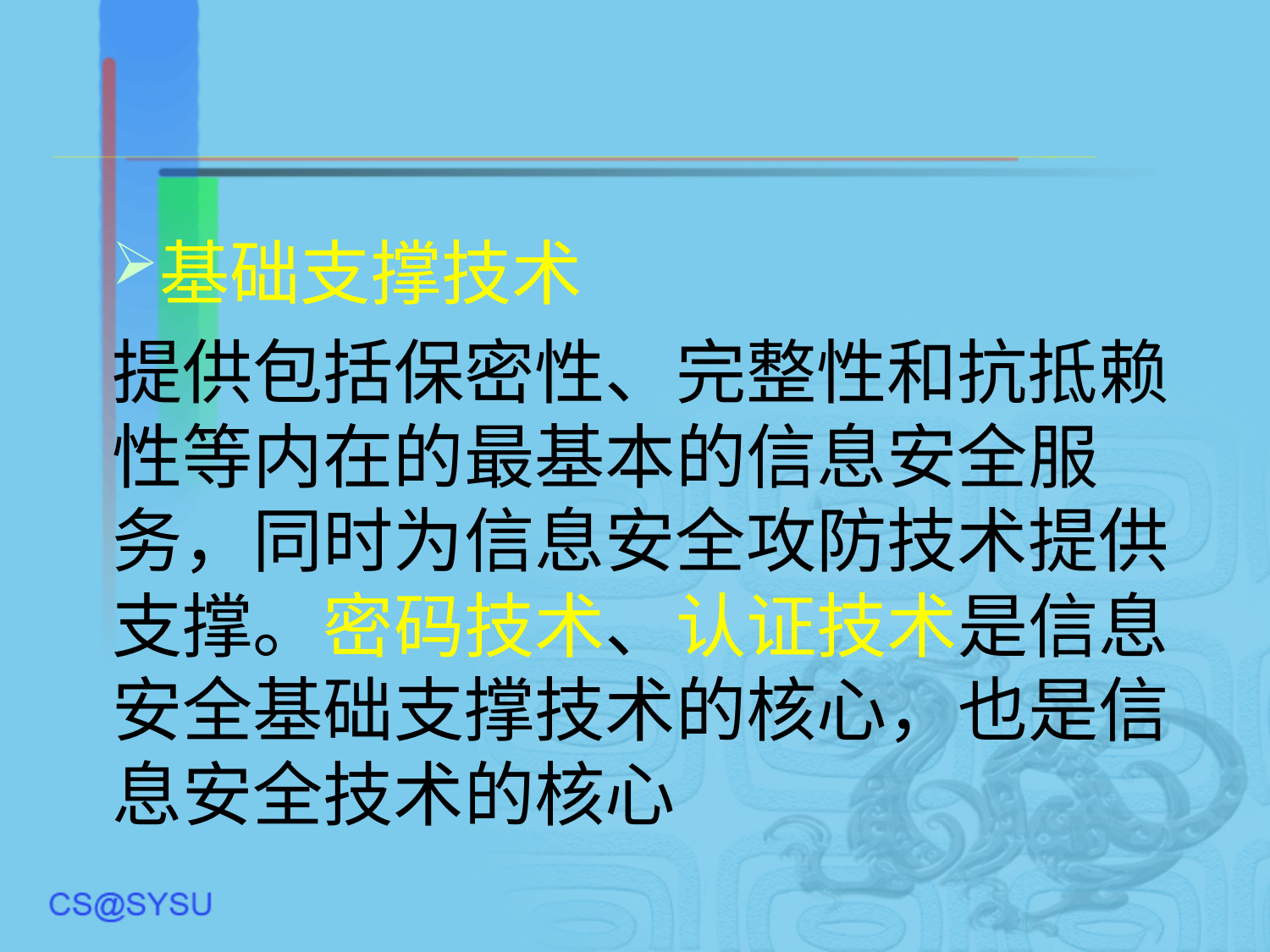

基础支撑技术
提供包括保密性、完整性和抗抵赖性等内在的最基本的信息安全服务，同时为信息安全攻防技术提供支撑。密码技术、认证技术是信息安全基础支撑技术的核心，也是信息安全技术的核心

18